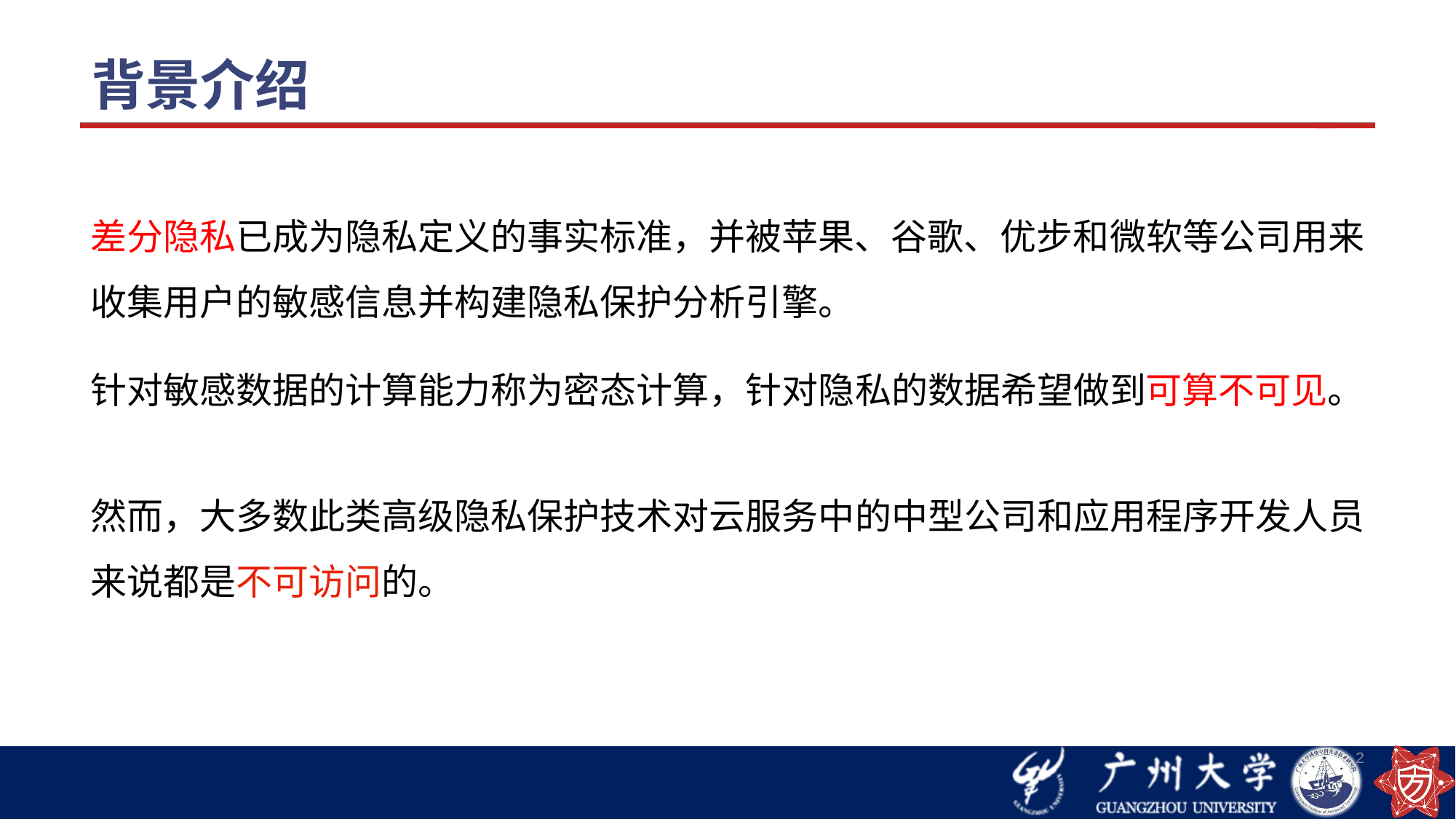

# 背景介绍
差分隐私已成为隐私定义的事实标准，并被苹果、谷歌、优步和微软等公司用来收集用户的敏感信息并构建隐私保护分析引擎。
针对敏感数据的计算能力称为密态计算，针对隐私的数据希望做到可算不可见。
然而，大多数此类高级隐私保护技术对云服务中的中型公司和应用程序开发人员来说都是不可访问的。
2